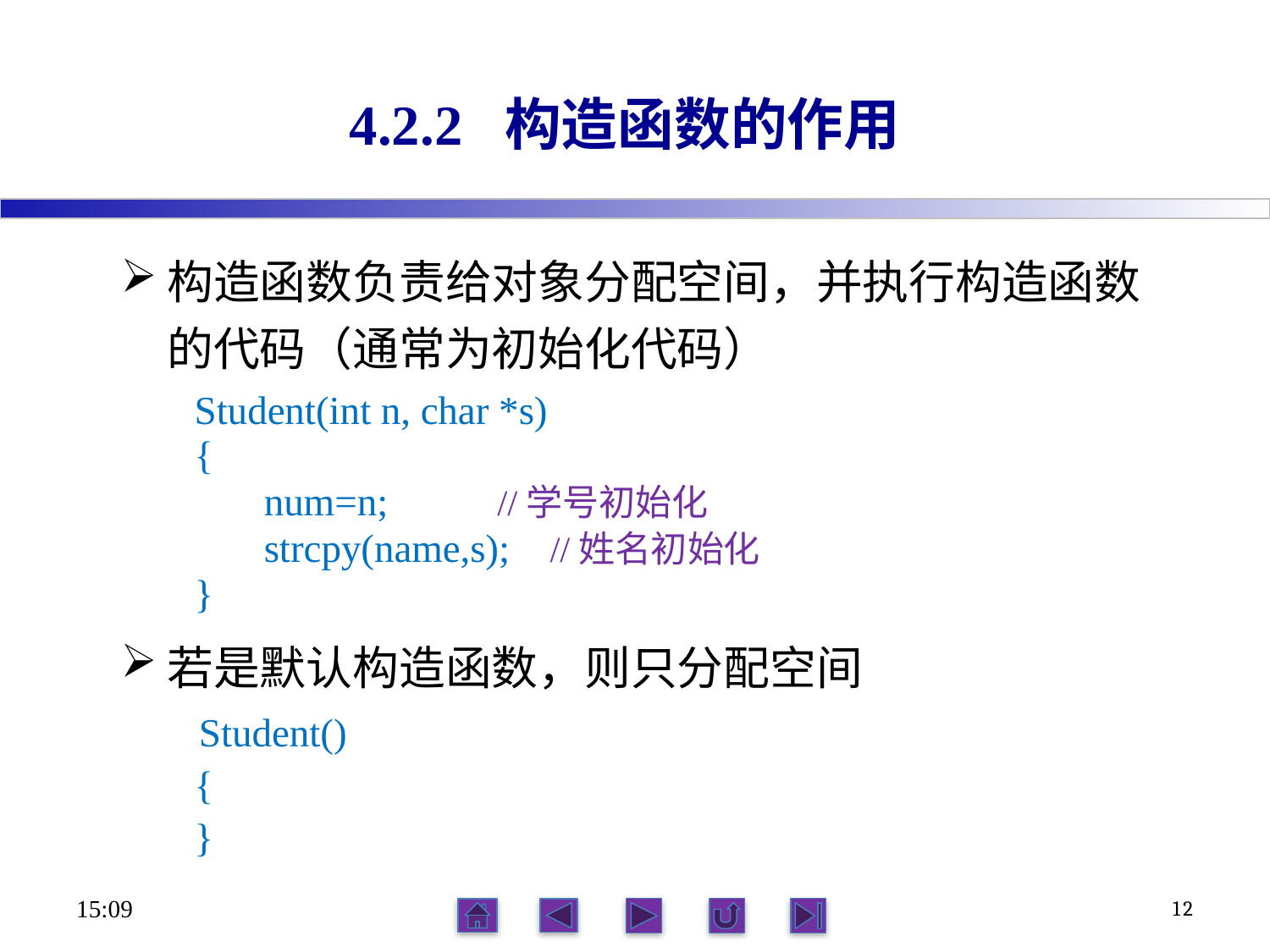

# 4.2.2  构造函数的作用
构造函数负责给对象分配空间，并执行构造函数的代码（通常为初始化代码）
Student(int n, char *s)
{
       num=n;           //学号初始化
       strcpy(name,s);    //姓名初始化
}
若是默认构造函数，则只分配空间
 Student()
{
}
15:09
12